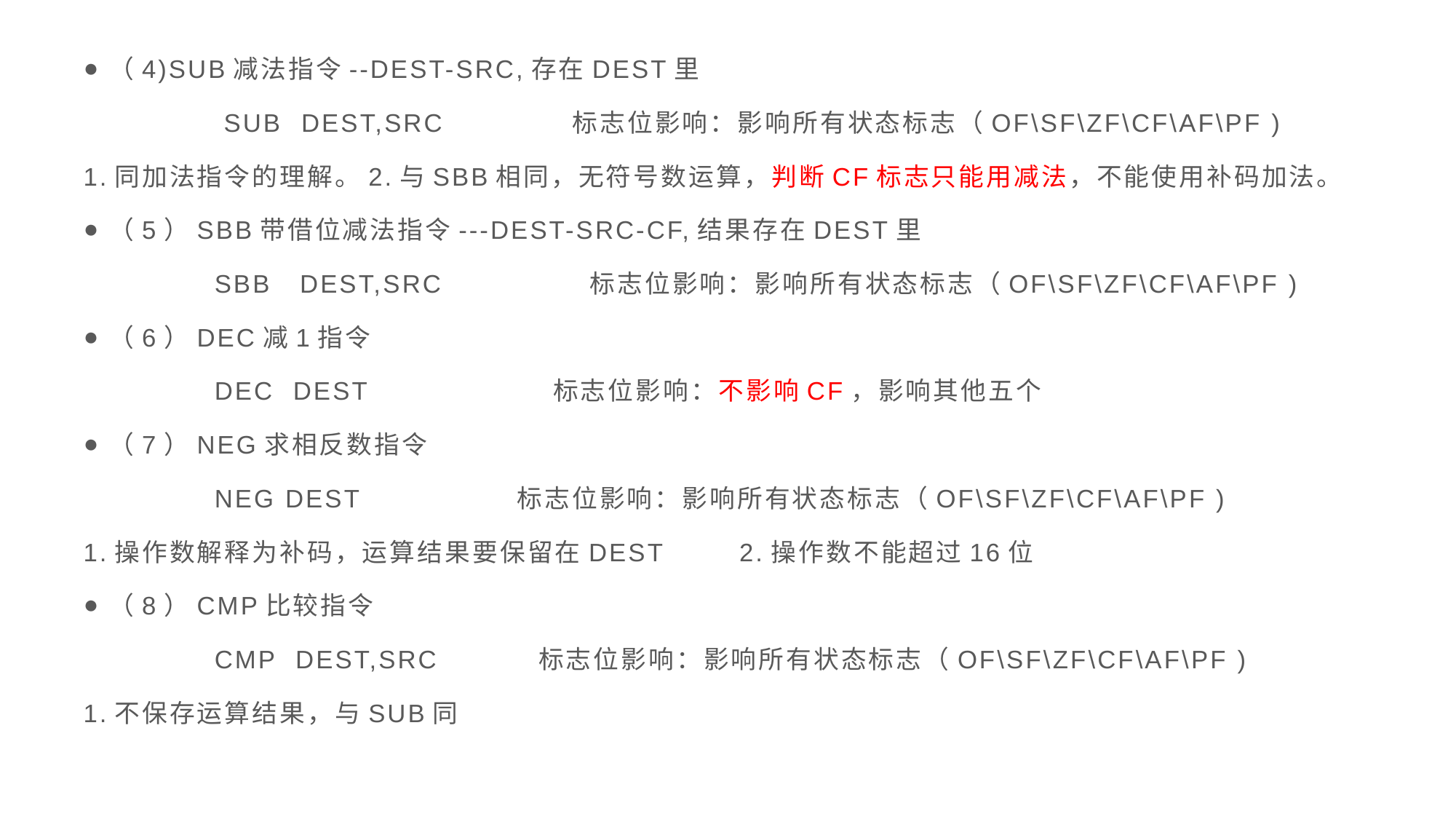

（4)SUB减法指令--DEST-SRC,存在DEST里
               SUB  DEST,SRC             标志位影响：影响所有状态标志（OF\SF\ZF\CF\AF\PF )
1.同加法指令的理解。2.与SBB相同，无符号数运算，判断CF标志只能用减法，不能使用补码加法。
（5）SBB带借位减法指令---DEST-SRC-CF,结果存在DEST里
              SBB   DEST,SRC               标志位影响：影响所有状态标志（OF\SF\ZF\CF\AF\PF )
（6）DEC减1指令
              DEC  DEST                   标志位影响：不影响CF，影响其他五个
（7）NEG求相反数指令
              NEG DEST                标志位影响：影响所有状态标志（OF\SF\ZF\CF\AF\PF )
1.操作数解释为补码，运算结果要保留在DEST        2.操作数不能超过16位
（8）CMP比较指令
              CMP  DEST,SRC          标志位影响：影响所有状态标志（OF\SF\ZF\CF\AF\PF )
1.不保存运算结果，与SUB同

#